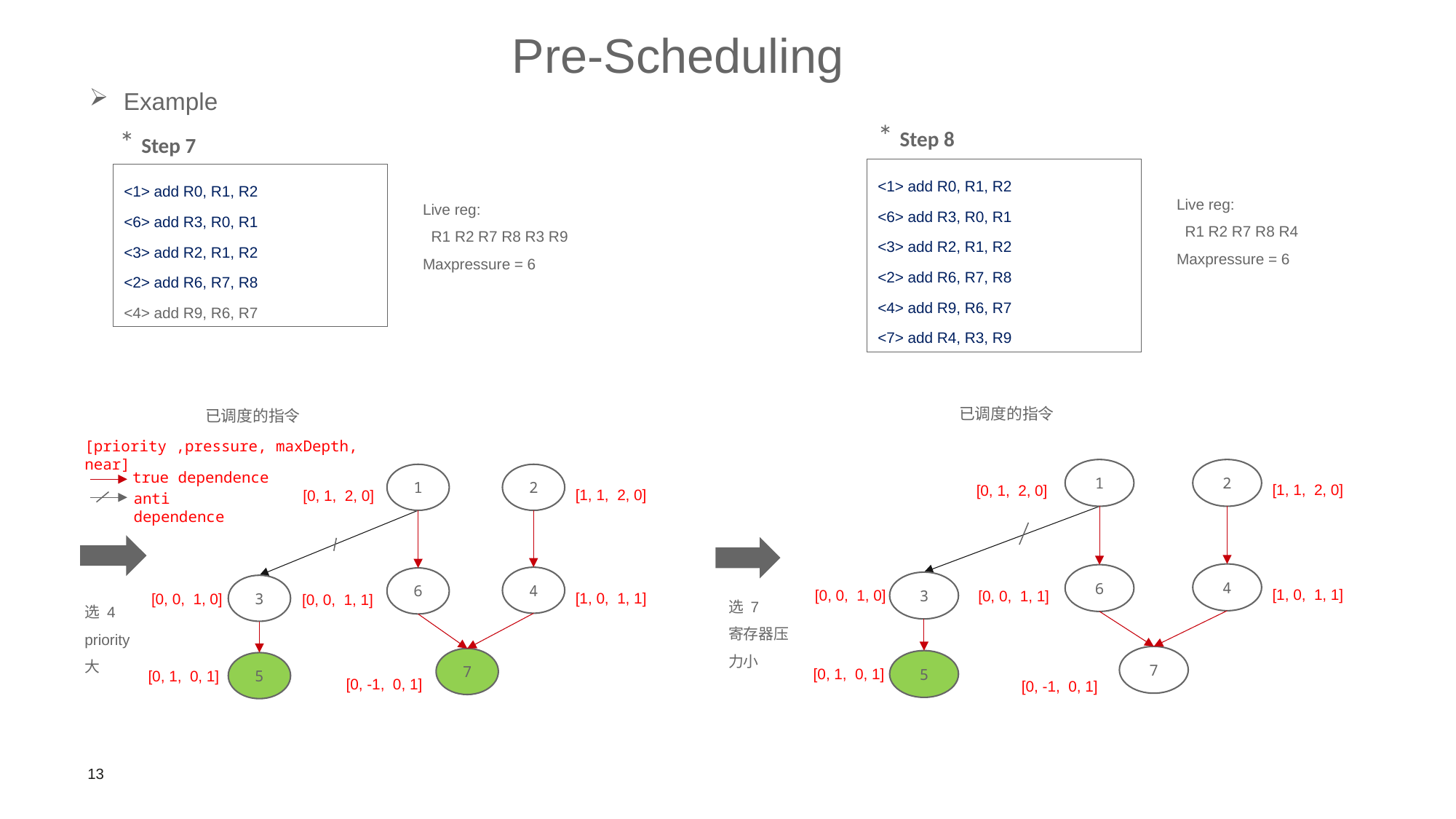

Pre-Scheduling
Example

* Step 8
<1> add R0, R1, R2
<6> add R3, R0, R1
<3> add R2, R1, R2
<2> add R6, R7, R8
<4> add R9, R6, R7
<7> add R4, R3, R9
已调度的指令
Live reg:
  R1 R2 R7 R8 R4
Maxpressure = 6
[1, 1,  2, 0]
[0, 1,  2, 0]
1
2
[1, 0,  1, 1]
[0, 0,  1, 1]
4
6
7
[0, -1,  0, 1]
[0, 0,  1, 0]
3
[0, 1,  0, 1]
5

选 7
寄存器压力小

* Step 7
<1> add R0, R1, R2
<6> add R3, R0, R1
<3> add R2, R1, R2
<2> add R6, R7, R8
<4> add R9, R6, R7
已调度的指令
Live reg:
  R1 R2 R7 R8 R3 R9
Maxpressure = 6
[priority ,pressure, maxDepth, near]
true dependence
anti dependence
[1, 1,  2, 0]
[0, 1,  2, 0]
1
2
[1, 0,  1, 1]
[0, 0,  1, 1]
4
6
7
[0, -1,  0, 1]
[0, 0,  1, 0]
3
[0, 1,  0, 1]
5

选 4 priority大